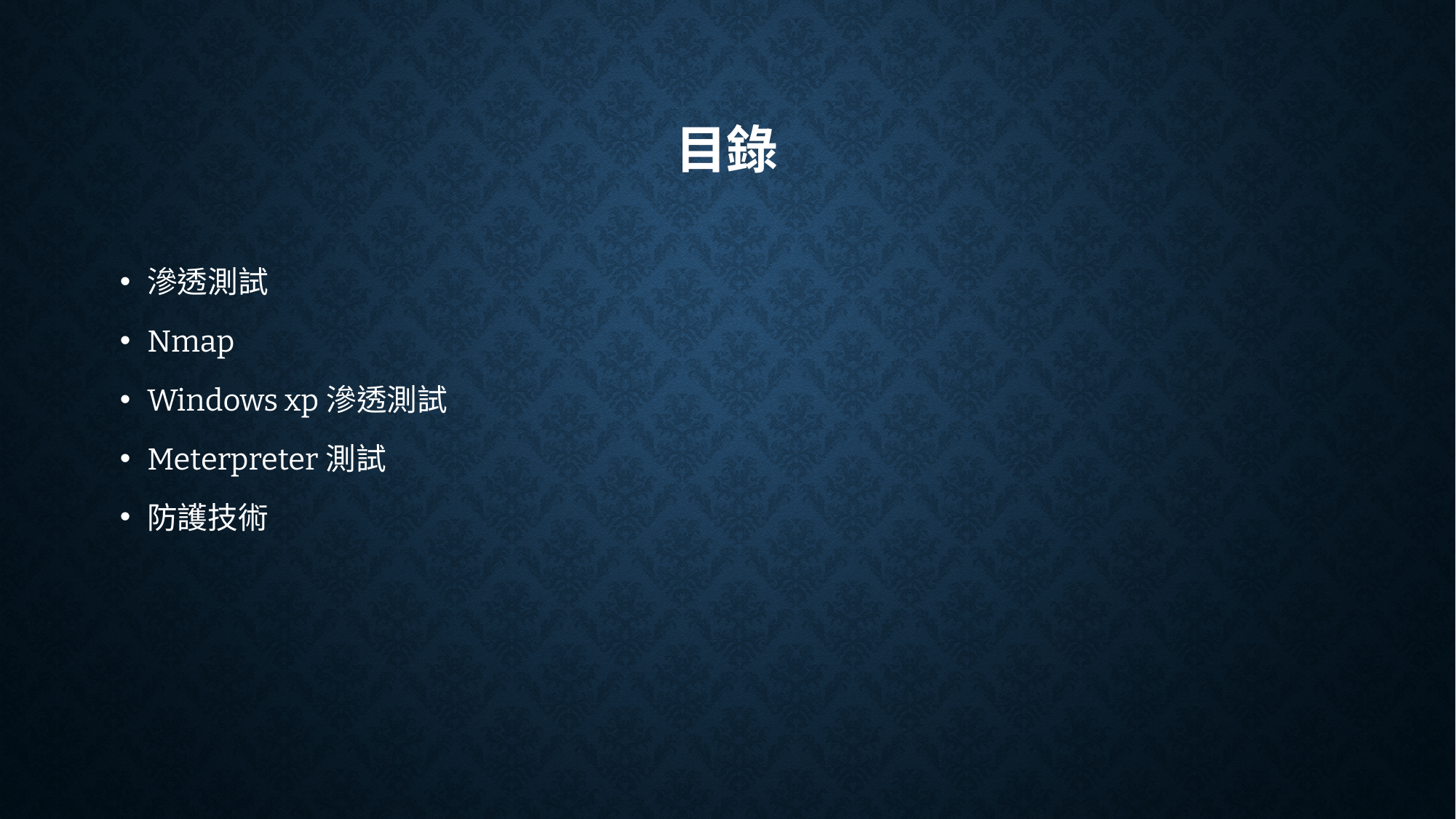

# 目錄
滲透測試
Nmap
Windows xp滲透測試
Meterpreter測試
防護技術